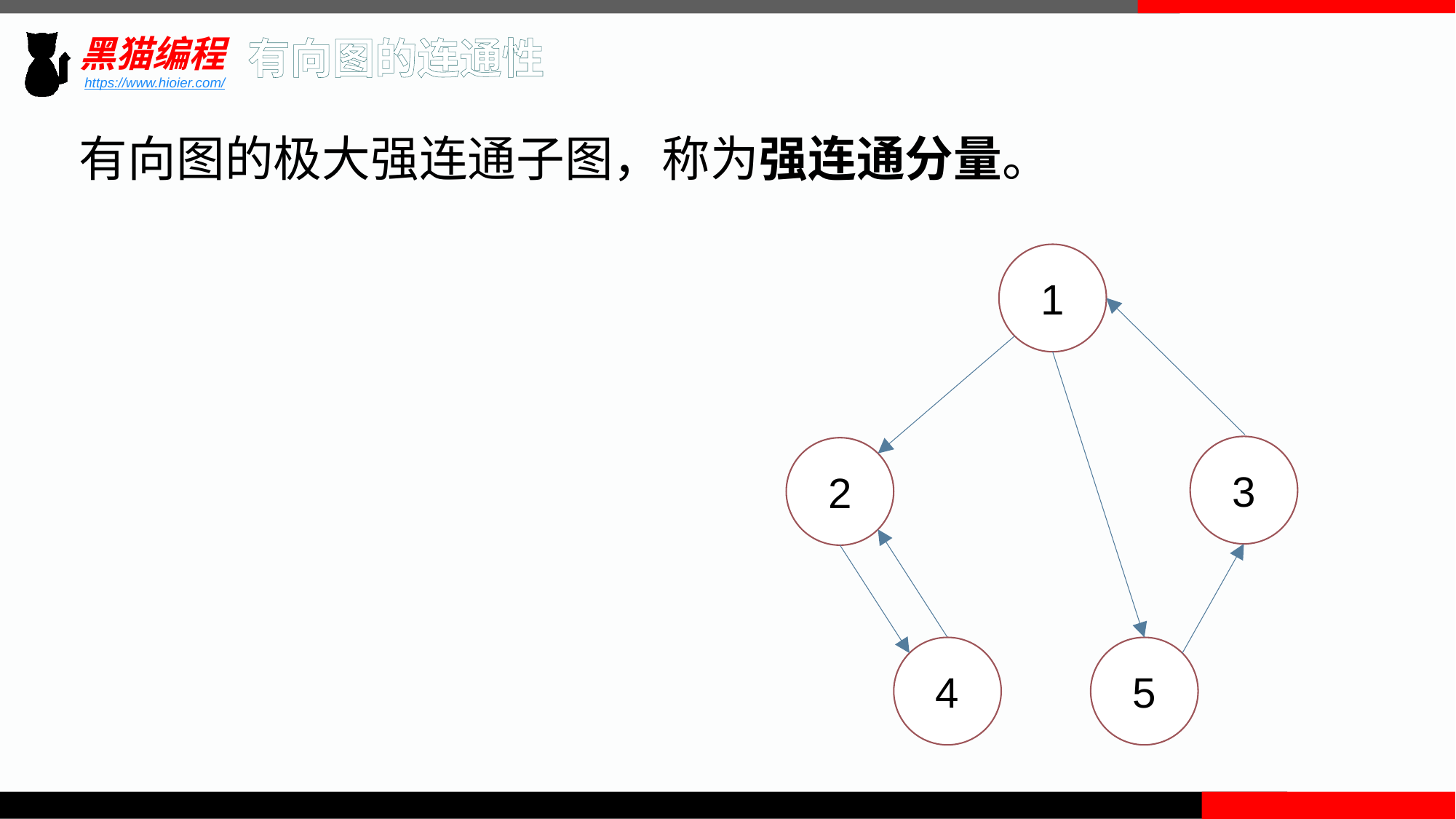

有向图的连通性
有向图的极大强连通子图，称为强连通分量。
1
3
2
4
5